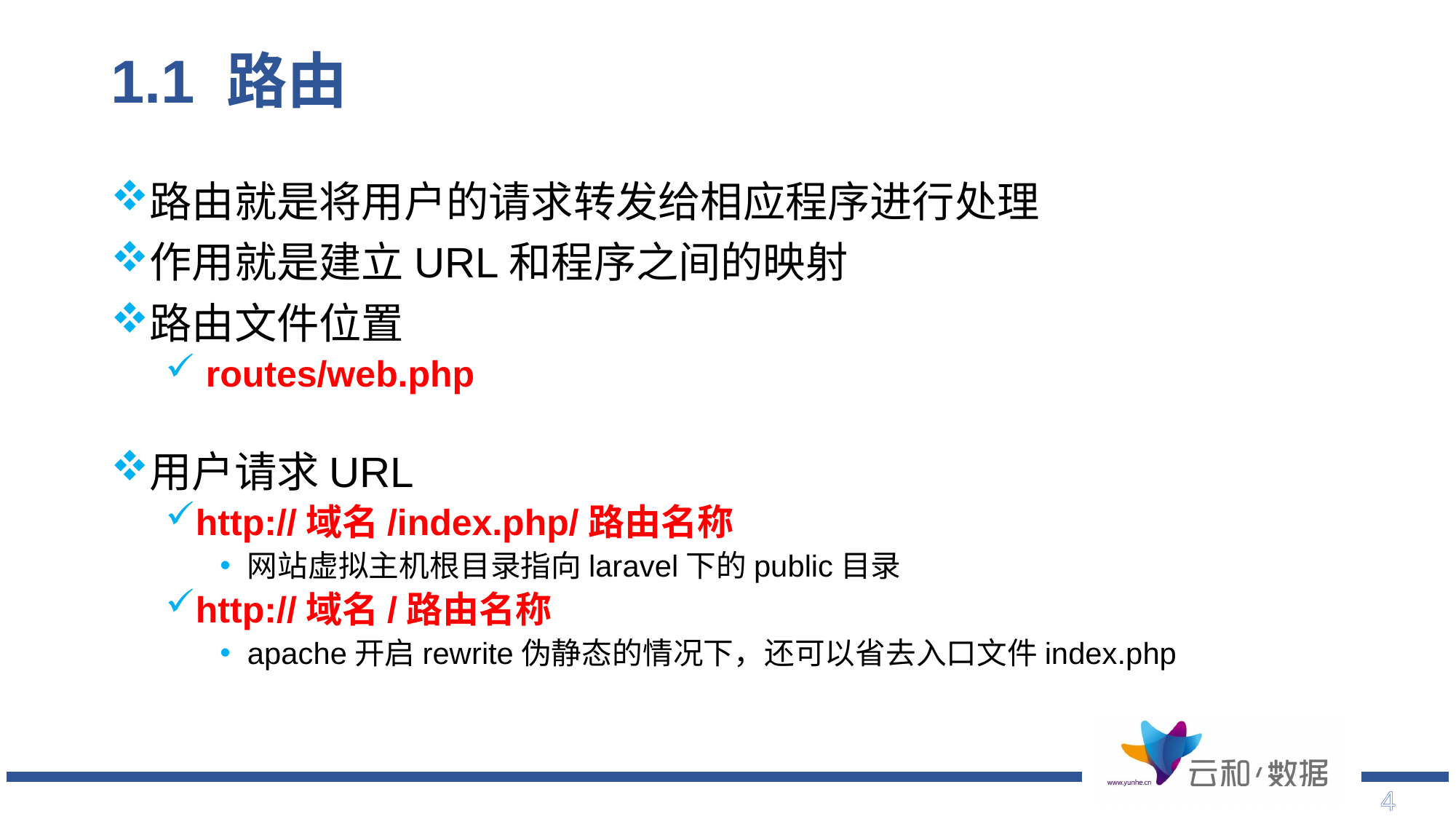

# 1.1 路由
路由就是将用户的请求转发给相应程序进行处理
作用就是建立URL和程序之间的映射
路由文件位置
 routes/web.php

用户请求URL
http://域名/index.php/路由名称
网站虚拟主机根目录指向laravel下的public目录
http://域名/路由名称
apache开启rewrite伪静态的情况下，还可以省去入口文件index.php